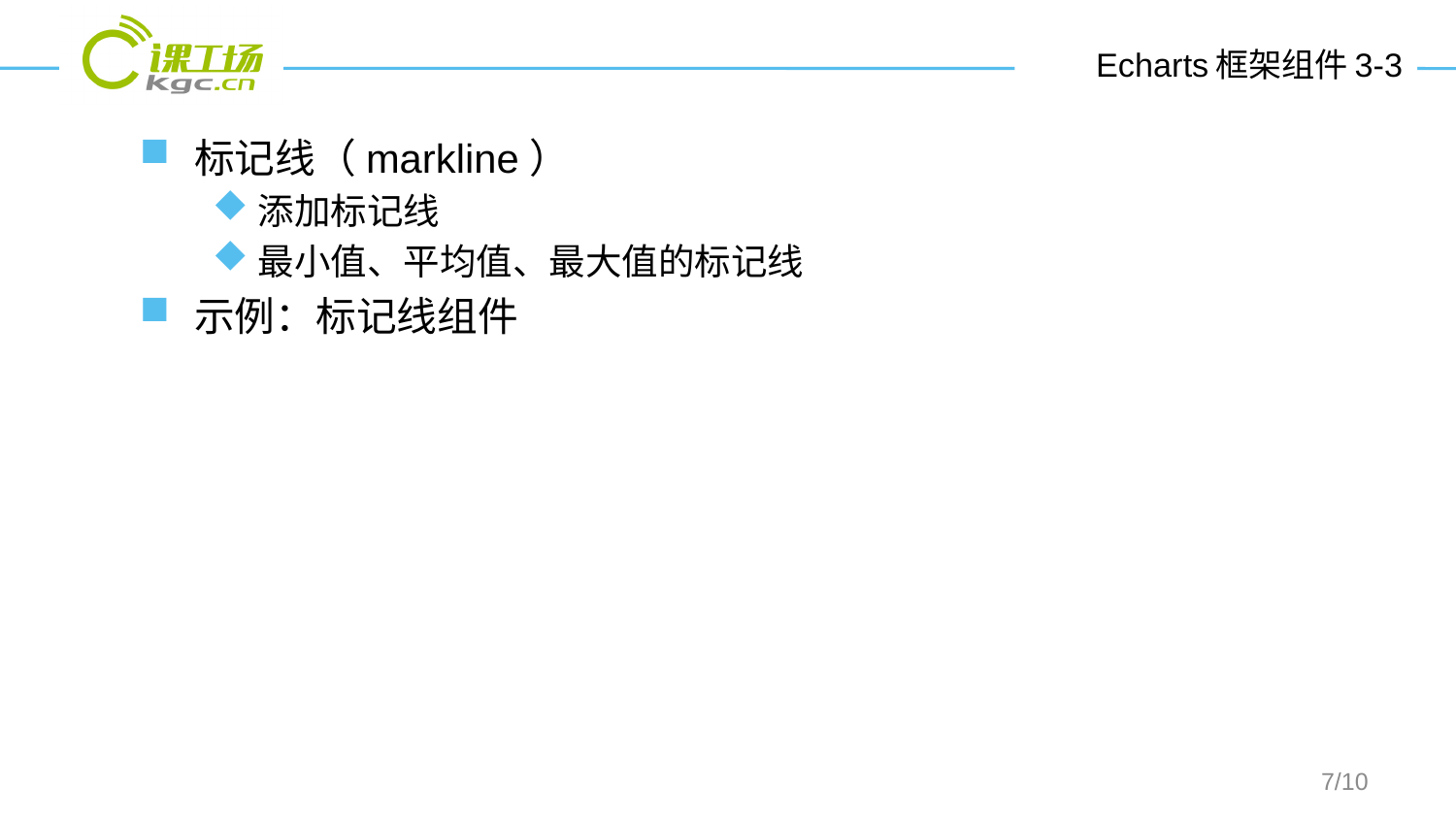

# Echarts框架组件3-3
标记线（markline）
添加标记线
最小值、平均值、最大值的标记线
示例：标记线组件

7/10